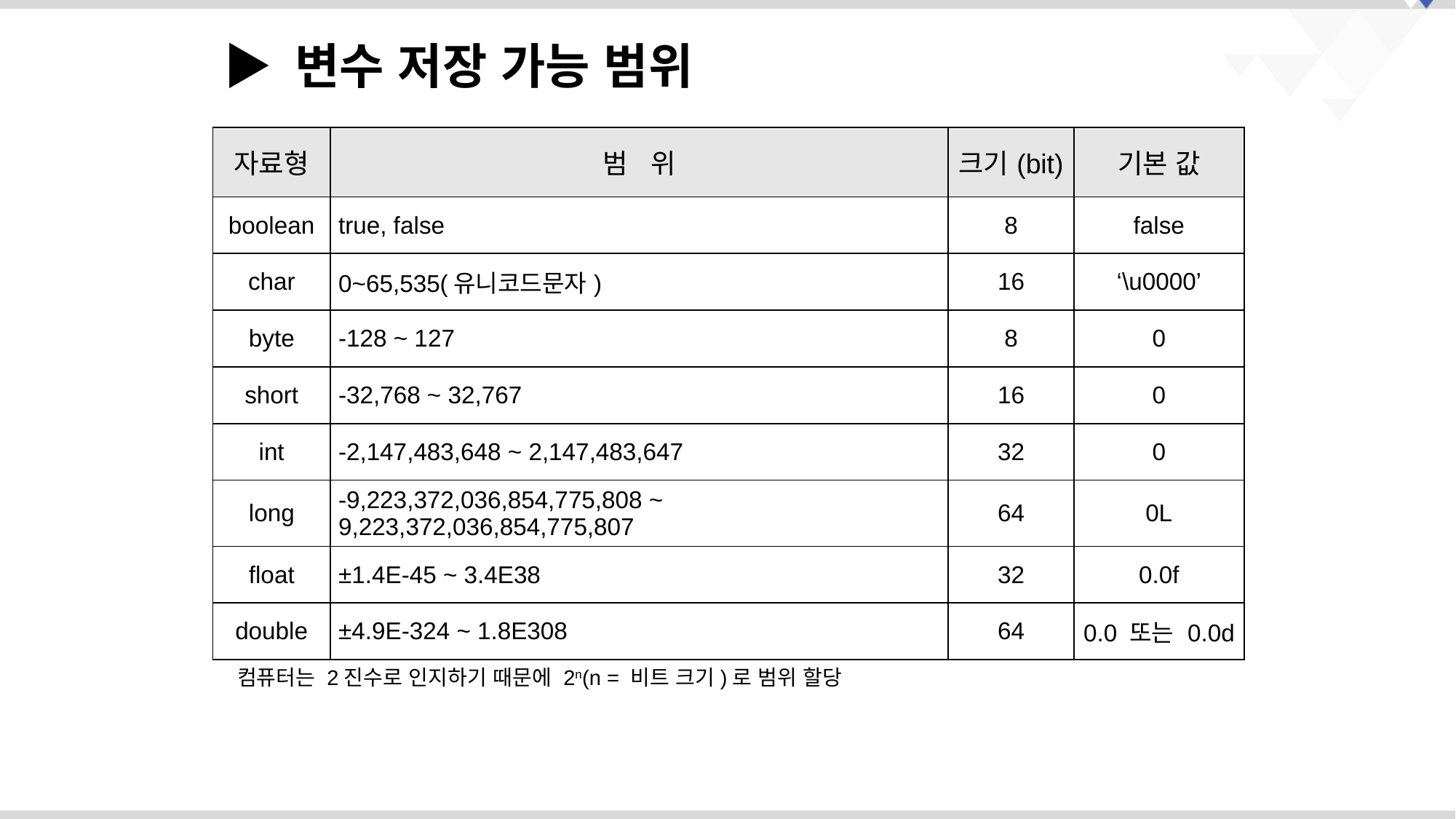

▶ 변수 저장 가능 범위
| 자료형 | 범 위 | 크기(bit) | 기본 값 |
| --- | --- | --- | --- |
| boolean | true, false | 8 | false |
| char | 0~65,535(유니코드문자) | 16 | ‘\u0000’ |
| byte | -128 ~ 127 | 8 | 0 |
| short | -32,768 ~ 32,767 | 16 | 0 |
| int | -2,147,483,648 ~ 2,147,483,647 | 32 | 0 |
| long | -9,223,372,036,854,775,808 ~ 9,223,372,036,854,775,807 | 64 | 0L |
| float | ±1.4E-45 ~ 3.4E38 | 32 | 0.0f |
| double | ±4.9E-324 ~ 1.8E308 | 64 | 0.0 또는 0.0d |
컴퓨터는 2진수로 인지하기 때문에 2n(n = 비트 크기)로 범위 할당